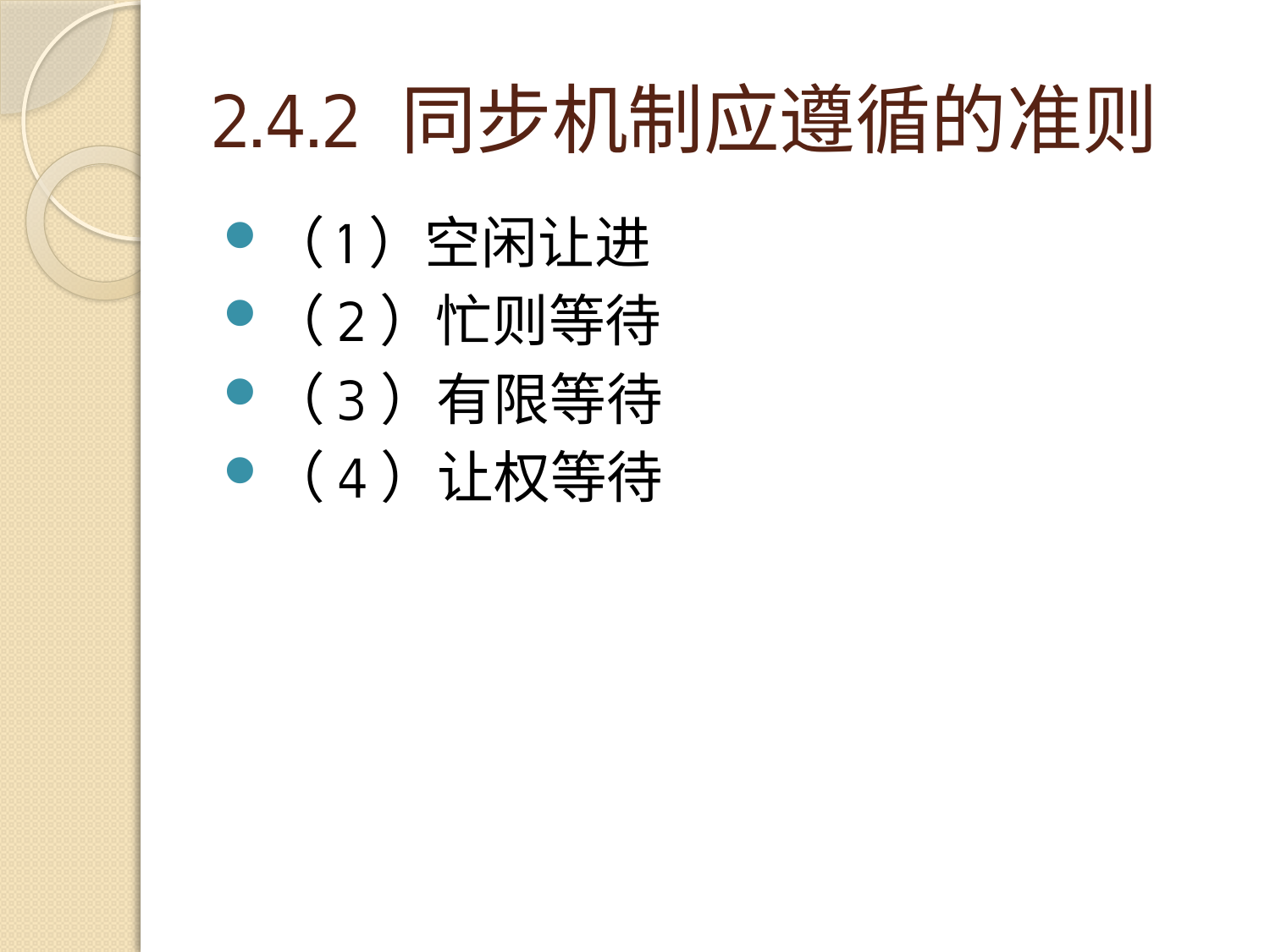

# 2.4.2 同步机制应遵循的准则
（1）空闲让进
（2）忙则等待
（3）有限等待
（4）让权等待